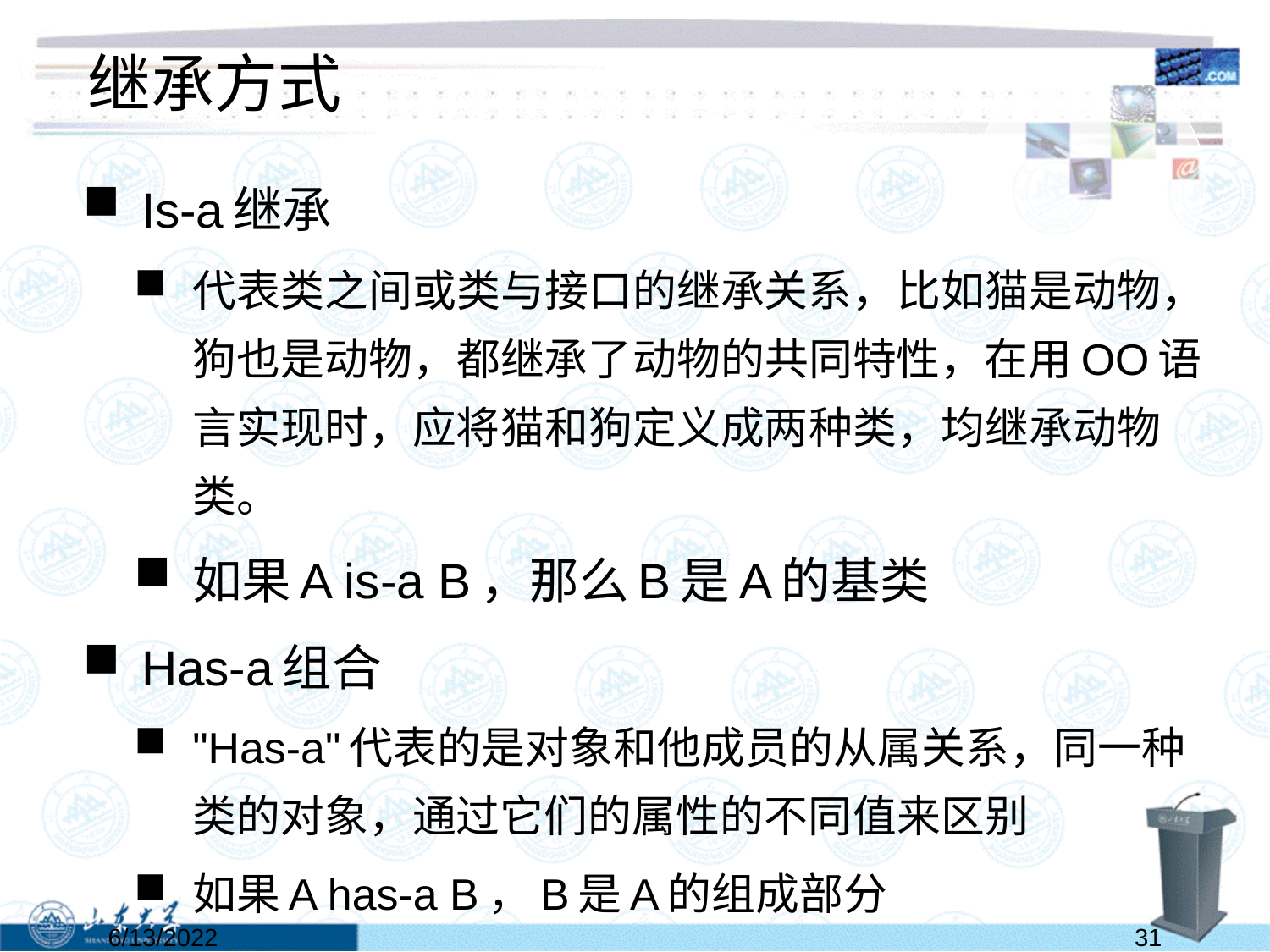

# 继承方式
Is-a继承
代表类之间或类与接口的继承关系，比如猫是动物，狗也是动物，都继承了动物的共同特性，在用OO语言实现时，应将猫和狗定义成两种类，均继承动物类。
如果A is-a B，那么B是A的基类
Has-a组合
"Has-a"代表的是对象和他成员的从属关系，同一种类的对象，通过它们的属性的不同值来区别
如果A has-a B，B是A的组成部分

6/13/2022
31